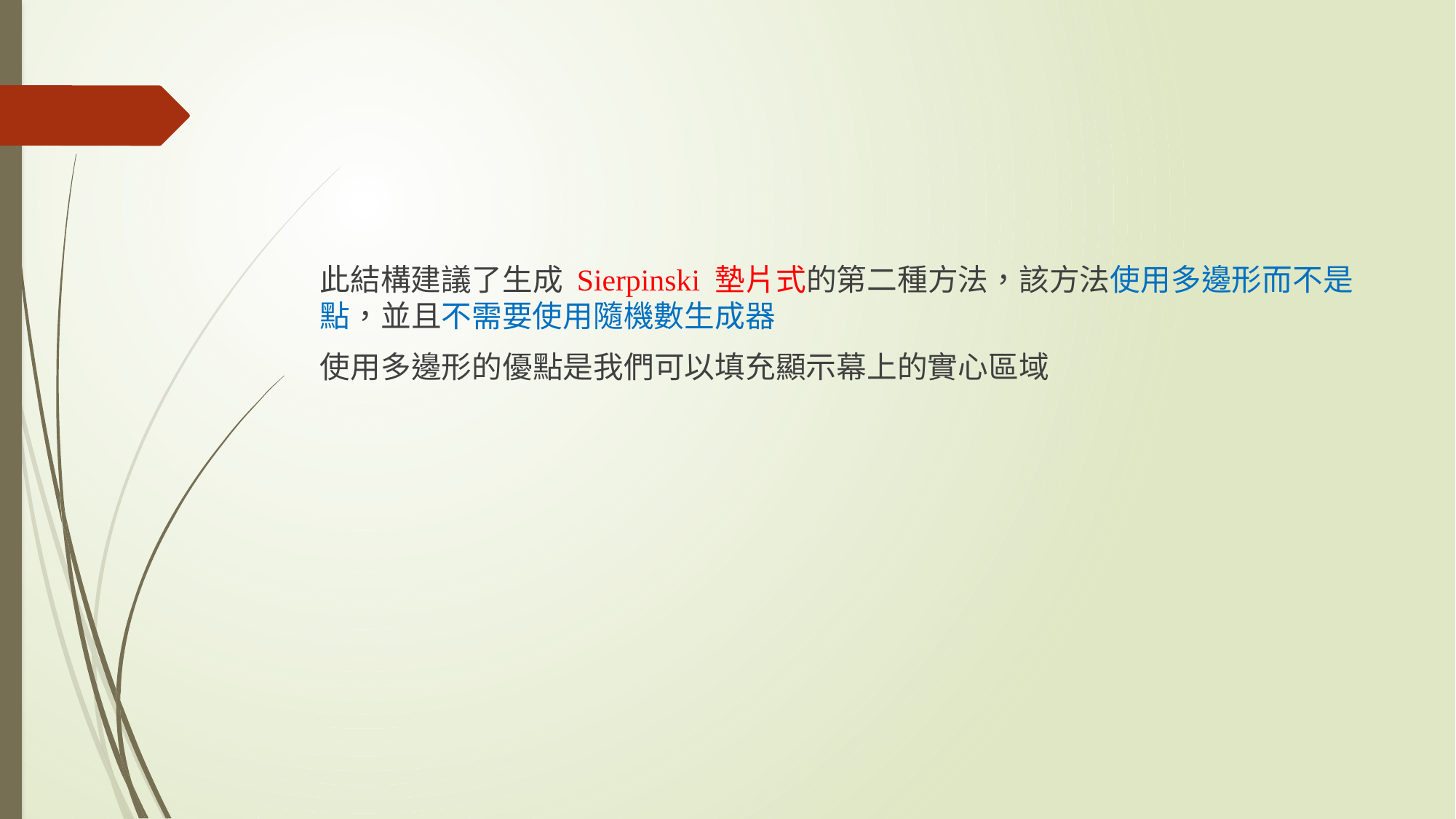

此結構建議了生成 Sierpinski 墊片式的第二種方法，該方法使用多邊形而不是點，並且不需要使用隨機數生成器
使用多邊形的優點是我們可以填充顯示幕上的實心區域